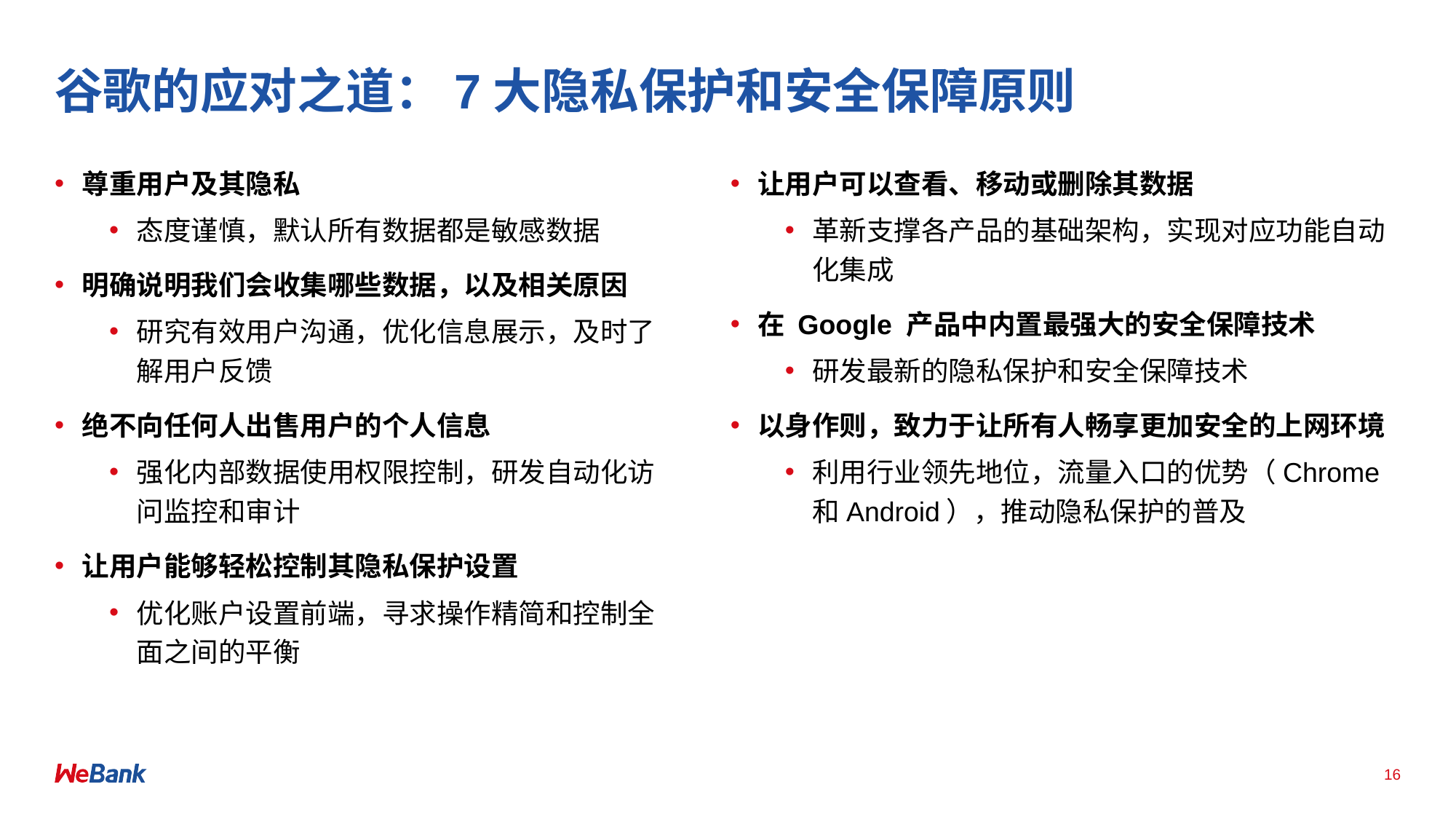

# 谷歌的应对之道：7大隐私保护和安全保障原则
尊重用户及其隐私
态度谨慎，默认所有数据都是敏感数据
明确说明我们会收集哪些数据，以及相关原因
研究有效用户沟通，优化信息展示，及时了解用户反馈
绝不向任何人出售用户的个人信息
强化内部数据使用权限控制，研发自动化访问监控和审计
让用户能够轻松控制其隐私保护设置
优化账户设置前端，寻求操作精简和控制全面之间的平衡

让用户可以查看、移动或删除其数据
革新支撑各产品的基础架构，实现对应功能自动化集成
在 Google 产品中内置最强大的安全保障技术
研发最新的隐私保护和安全保障技术
以身作则，致力于让所有人畅享更加安全的上网环境
利用行业领先地位，流量入口的优势（Chrome和Android），推动隐私保护的普及

16